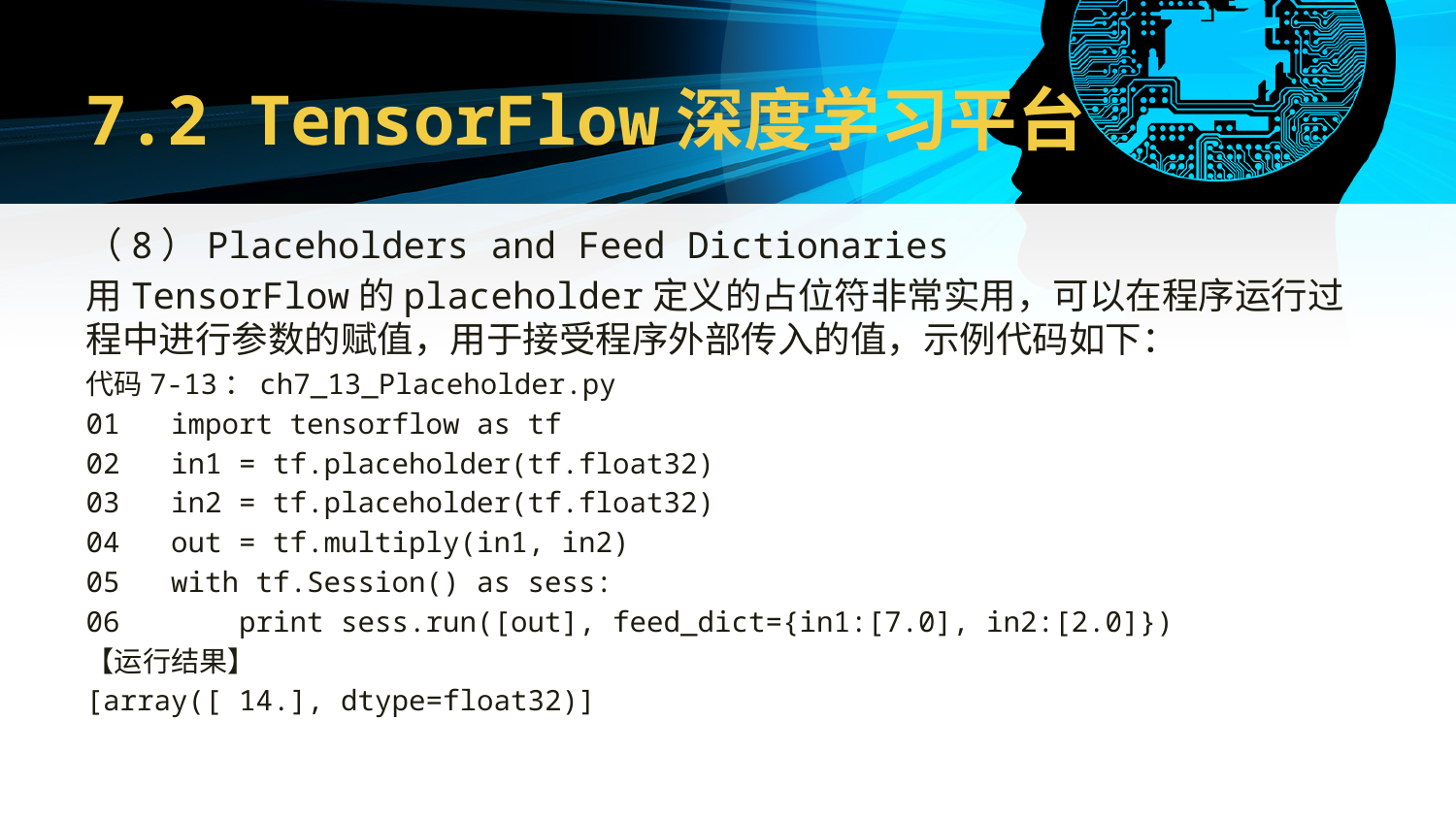

# 7.2 TensorFlow深度学习平台
（8）Placeholders and Feed Dictionaries
用TensorFlow的placeholder定义的占位符非常实用，可以在程序运行过程中进行参数的赋值，用于接受程序外部传入的值，示例代码如下：
代码7-13：ch7_13_Placeholder.py
01   import tensorflow as tf
02   in1 = tf.placeholder(tf.float32)
03   in2 = tf.placeholder(tf.float32)
04   out = tf.multiply(in1, in2)
05   with tf.Session() as sess:
06       print sess.run([out], feed_dict={in1:[7.0], in2:[2.0]})
【运行结果】
[array([ 14.], dtype=float32)]